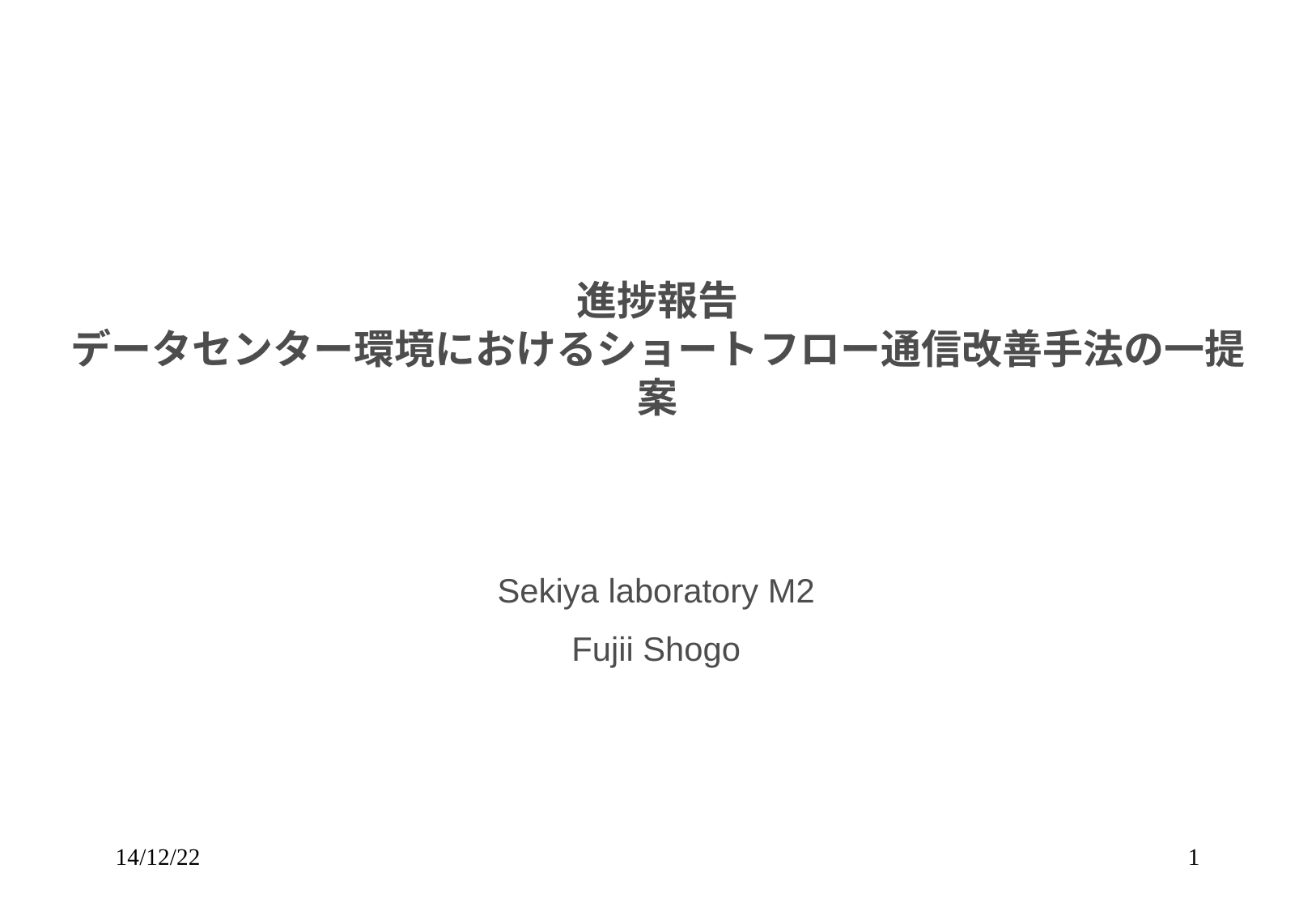

# 進捗報告 データセンター環境におけるショートフロー通信改善手法の一提案
Sekiya laboratory M2
Fujii Shogo
14/12/22
1